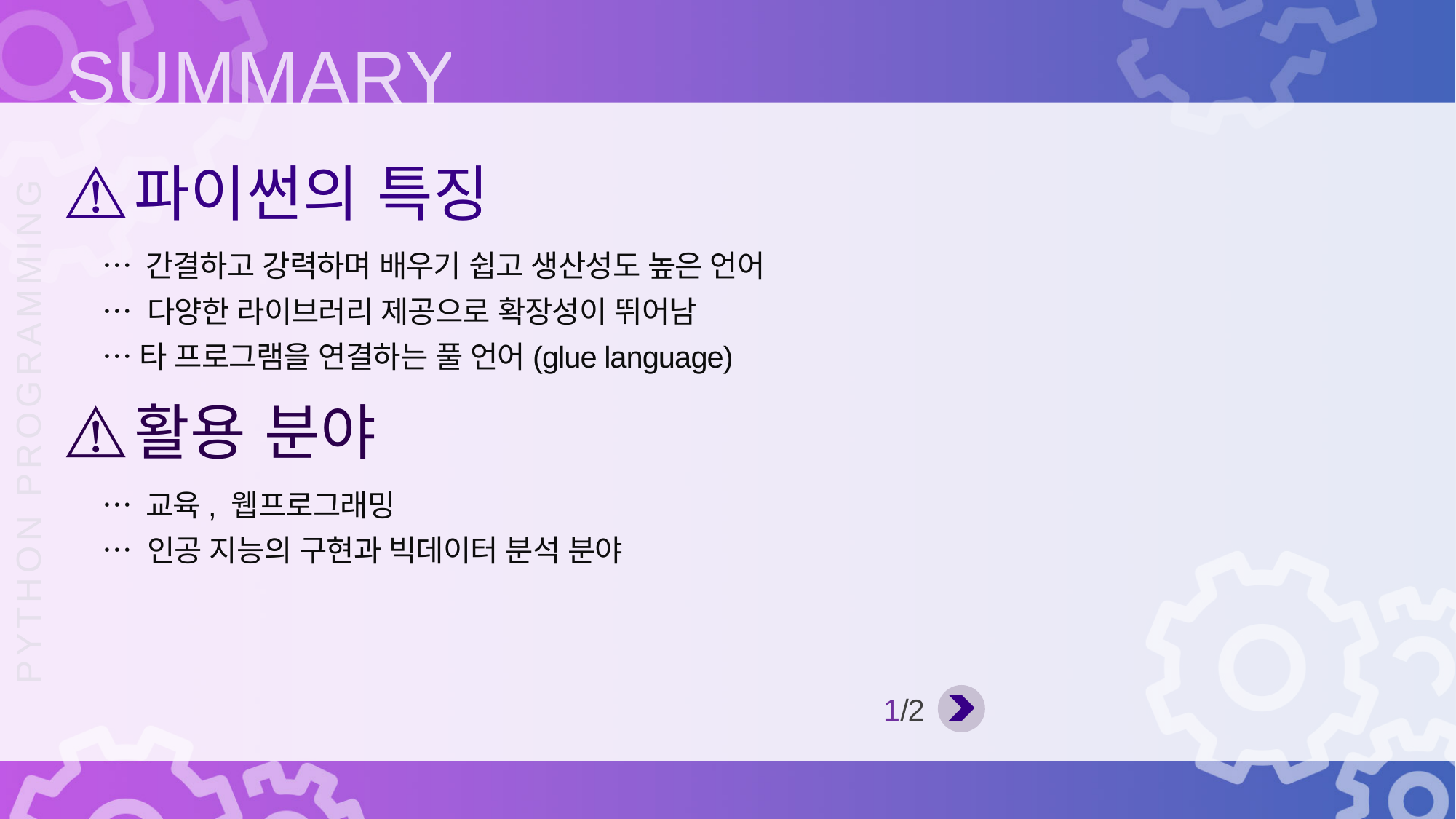

파이썬의 특징
… 간결하고 강력하며 배우기 쉽고 생산성도 높은 언어
… 다양한 라이브러리 제공으로 확장성이 뛰어남
… 타 프로그램을 연결하는 풀 언어(glue language)
활용 분야
… 교육, 웹프로그래밍
… 인공 지능의 구현과 빅데이터 분석 분야
1/2